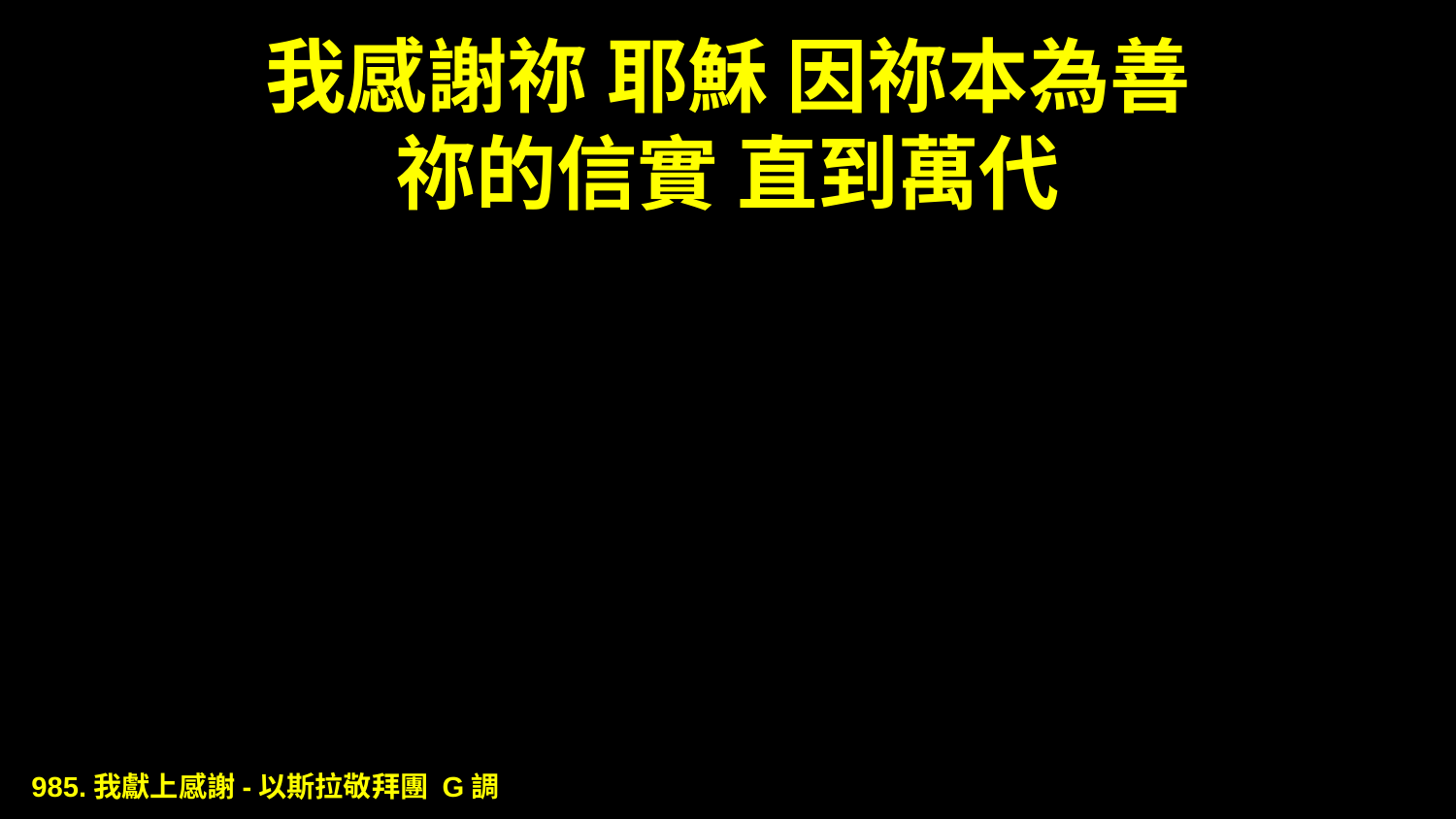

# 我感謝祢 耶穌 因祢本為善 祢的信實 直到萬代
985.我獻上感謝-以斯拉敬拜團 G調